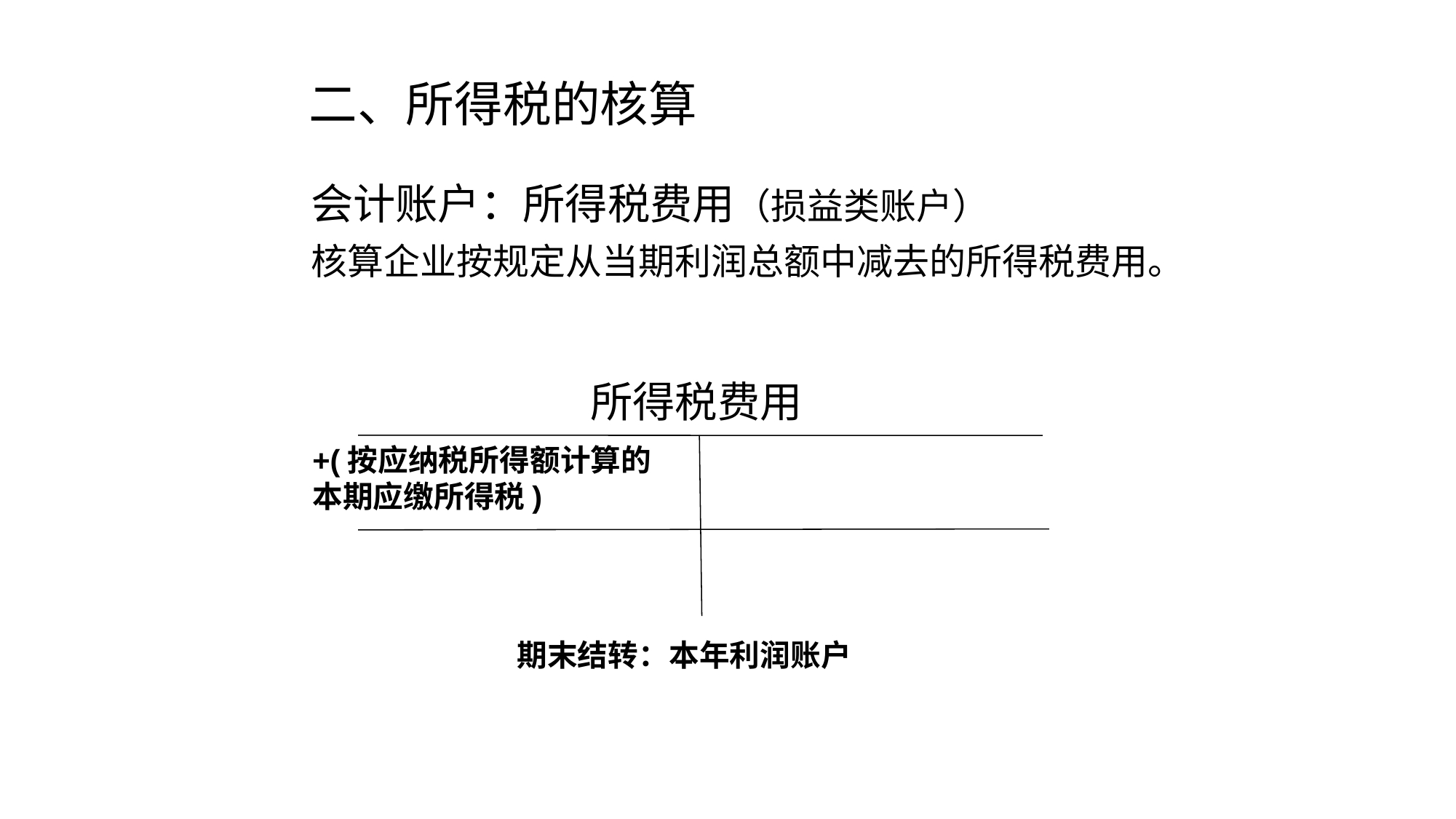

# 二、所得税的核算
会计账户：所得税费用（损益类账户）
核算企业按规定从当期利润总额中减去的所得税费用。
所得税费用

+(按应纳税所得额计算的本期应缴所得税)

期末结转：本年利润账户